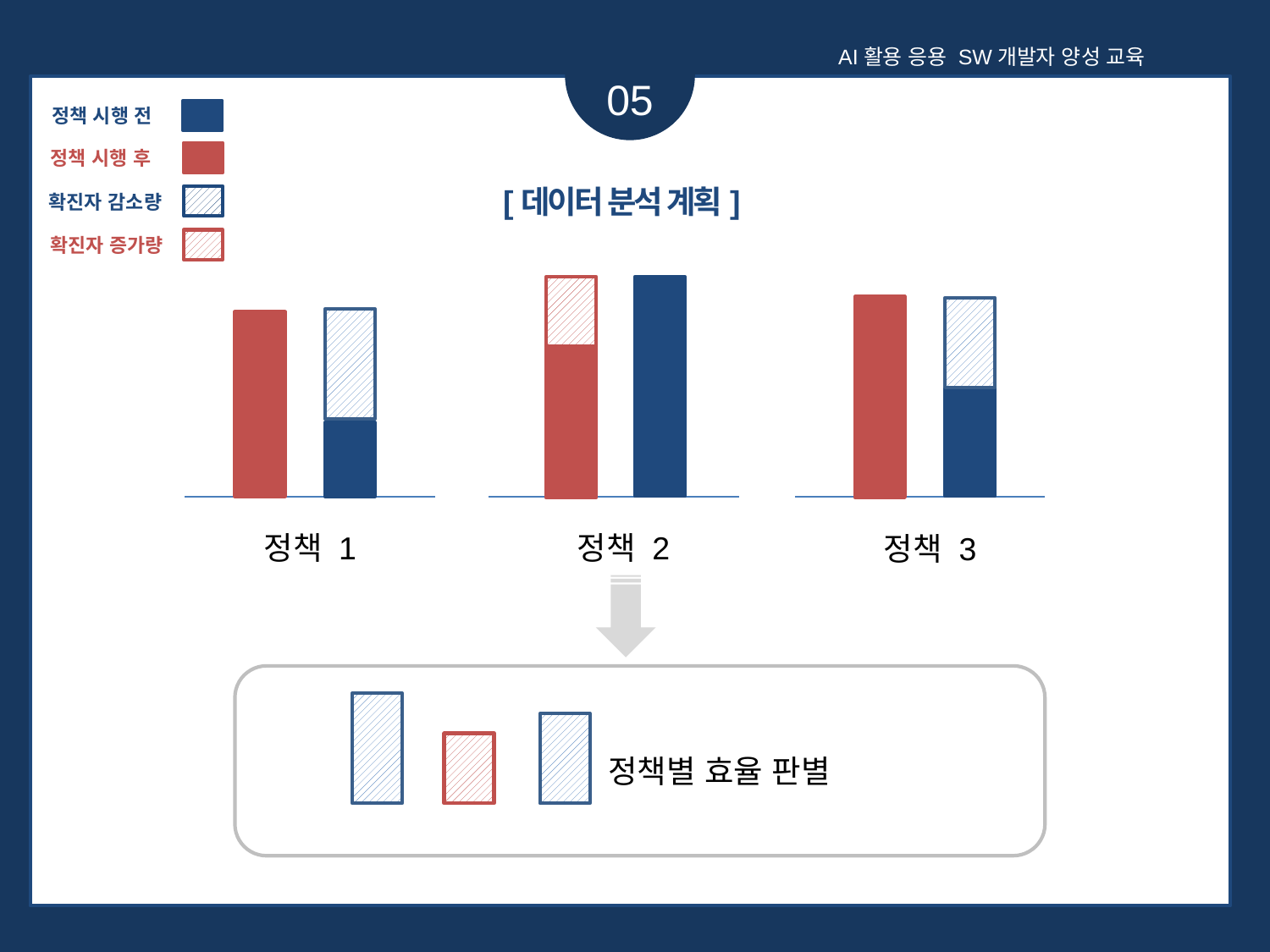

AI활용 응용 SW개발자 양성 교육
05
ㅈ
정책 시행 전

정책 시행 후

   [데이터 분석 계획]
확진자 감소량

확진자 증가량

 정책 3

 정책 1
  정책 2

                        정책별 효율 판별